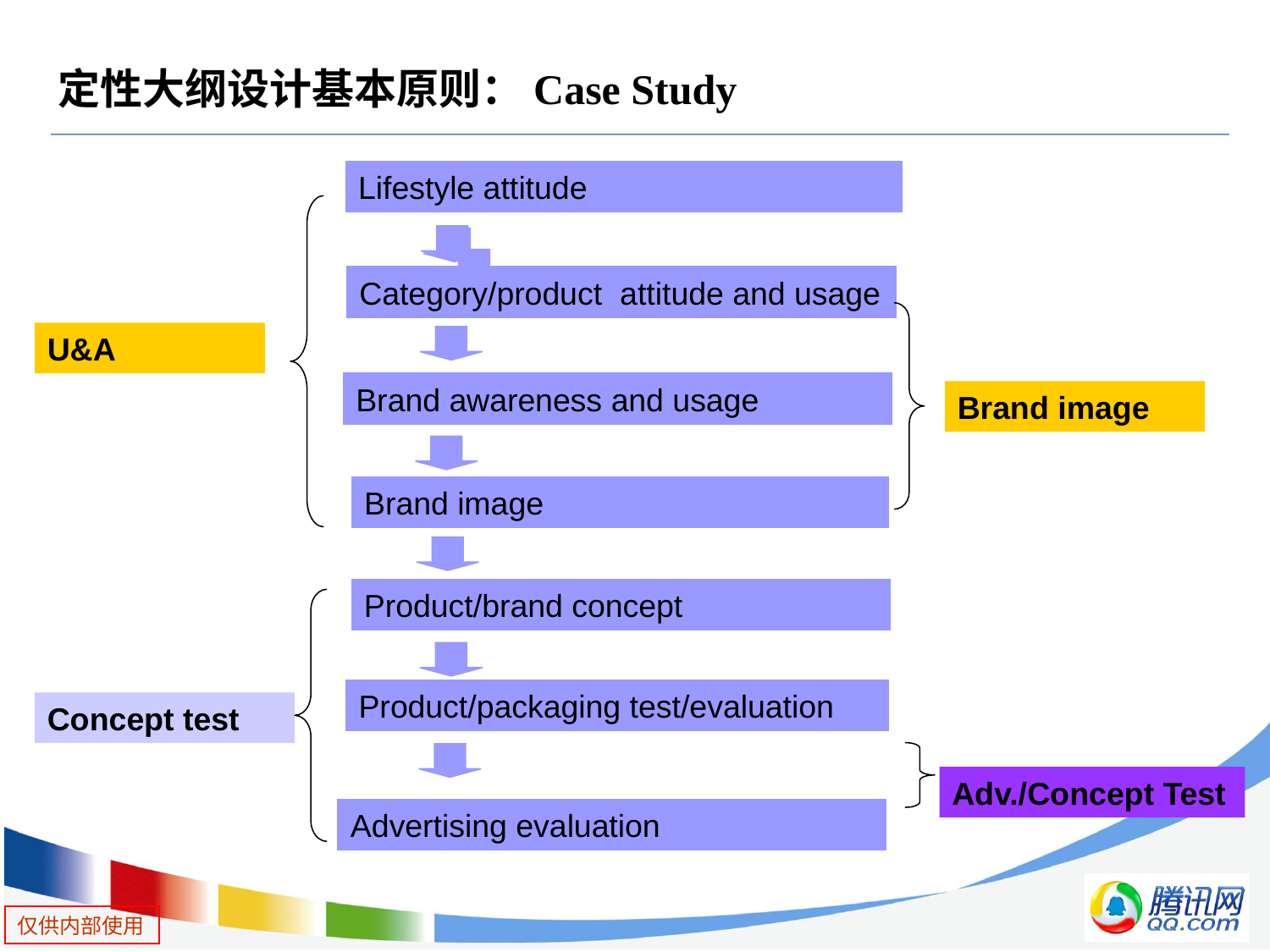

# 定性大纲设计基本原则：Case Study
Lifestyle attitude

Category/product  attitude and usage

U&A

Brand awareness and usage
Brand image

Brand image

Product/brand concept

Product/packaging test/evaluation
Concept test

Adv./Concept Test
Advertising evaluation